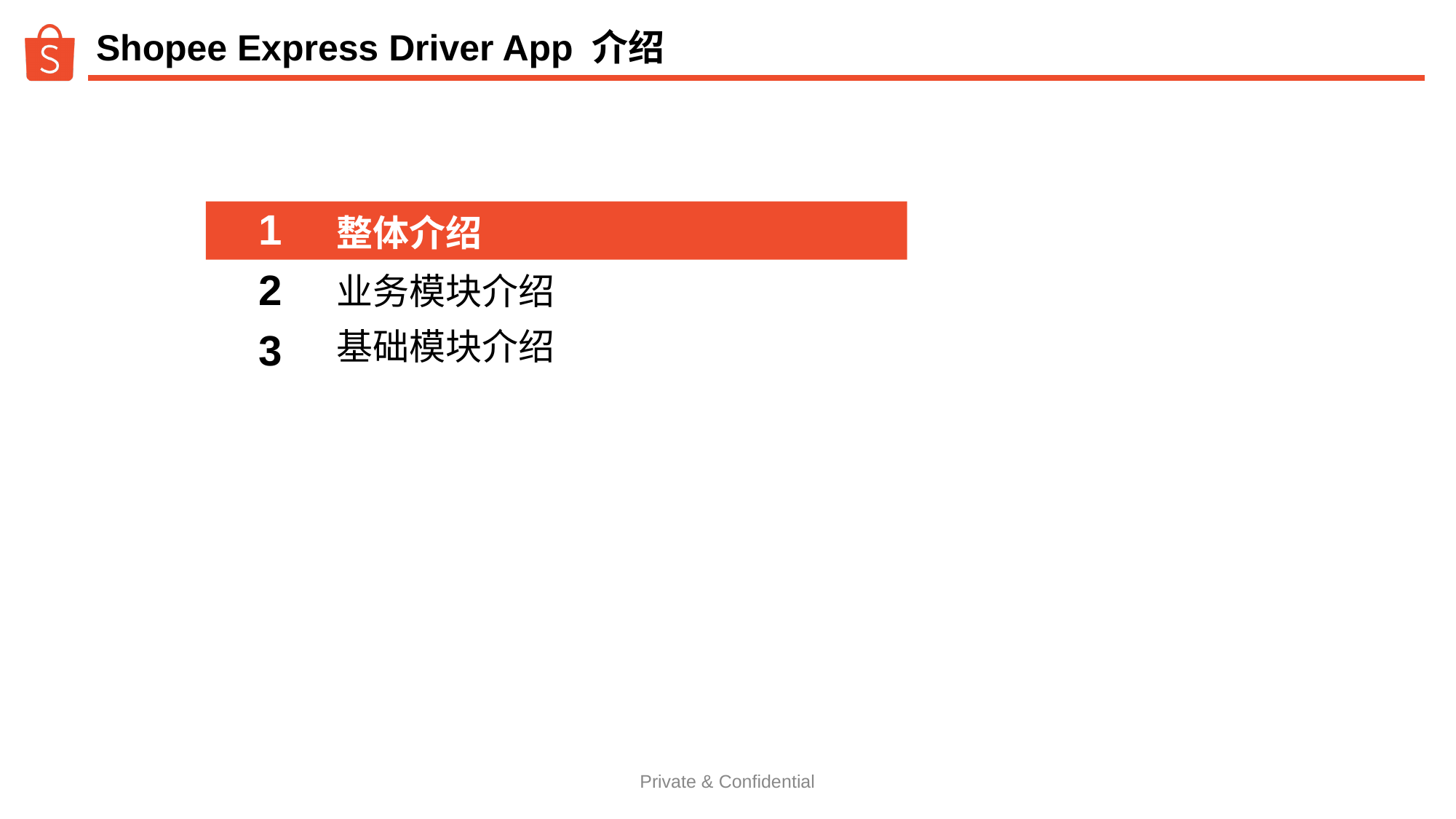

# Shopee Express Driver App 介绍
1

整体介绍
2
业务模块介绍
3
基础模块介绍
Private & Confidential
2